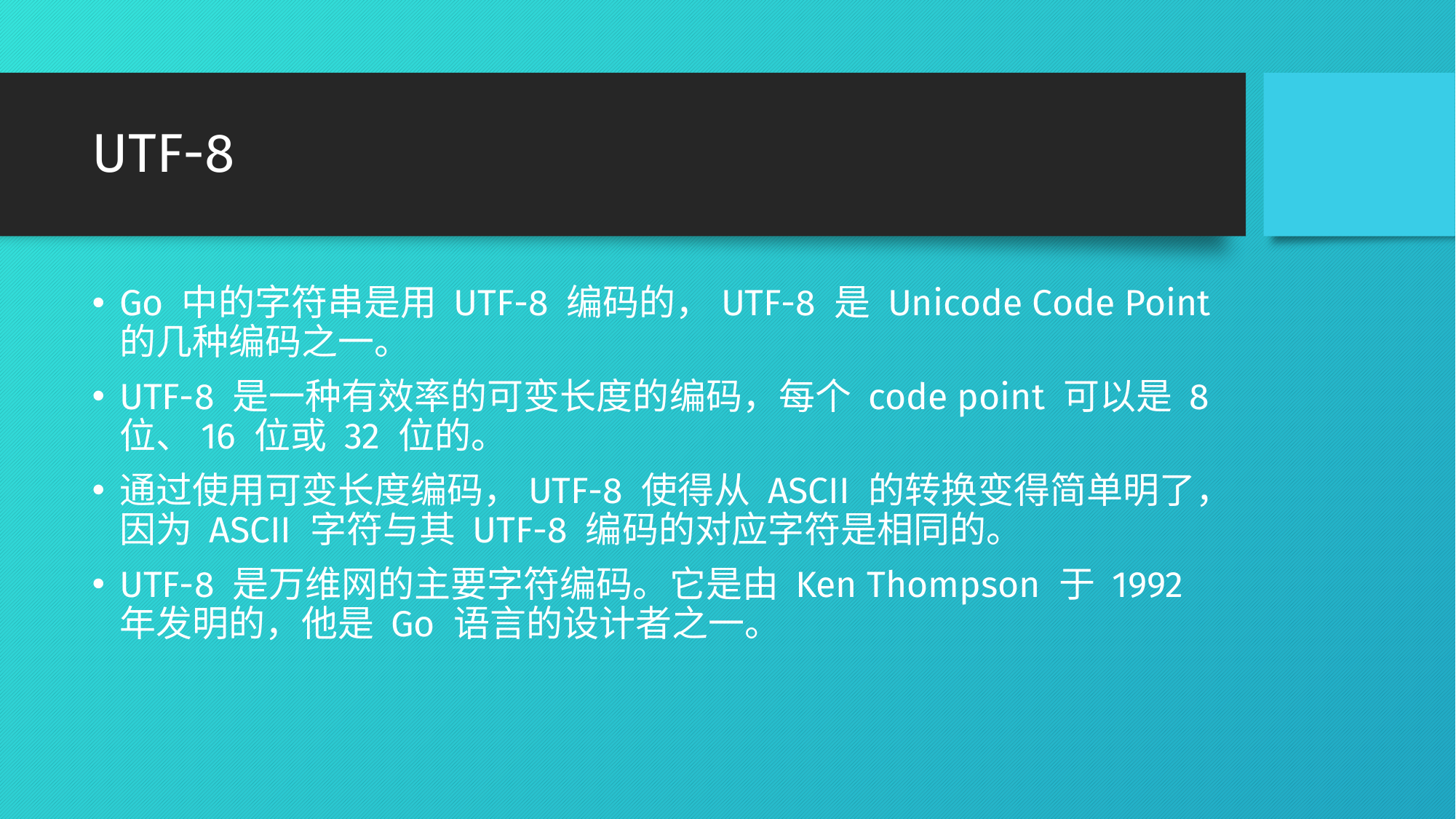

# UTF-8
Go 中的字符串是用 UTF-8 编码的，UTF-8 是 Unicode Code Point 的几种编码之一。
UTF-8 是一种有效率的可变长度的编码，每个 code point 可以是 8 位、16 位或 32 位的。
通过使用可变长度编码，UTF-8 使得从 ASCII 的转换变得简单明了，因为 ASCII 字符与其 UTF-8 编码的对应字符是相同的。
UTF-8 是万维网的主要字符编码。它是由 Ken Thompson 于 1992 年发明的，他是 Go 语言的设计者之一。